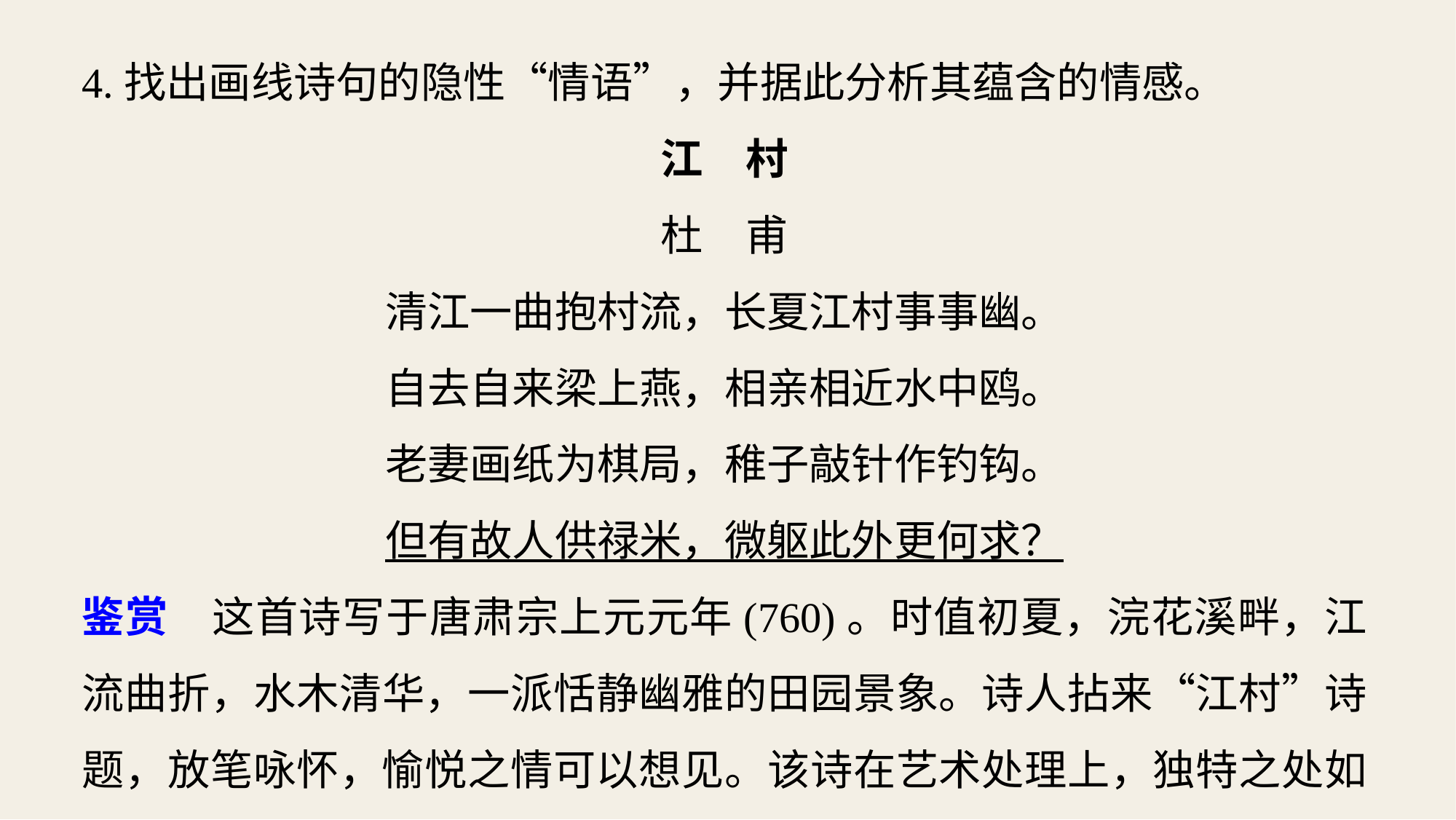

4.找出画线诗句的隐性“情语”，并据此分析其蕴含的情感。
江　村
杜　甫
清江一曲抱村流，长夏江村事事幽。
自去自来梁上燕，相亲相近水中鸥。
老妻画纸为棋局，稚子敲针作钓钩。
但有故人供禄米，微躯此外更何求？
鉴赏　这首诗写于唐肃宗上元元年(760)。时值初夏，浣花溪畔，江流曲折，水木清华，一派恬静幽雅的田园景象。诗人拈来“江村”诗题，放笔咏怀，愉悦之情可以想见。该诗在艺术处理上，独特之处如下：